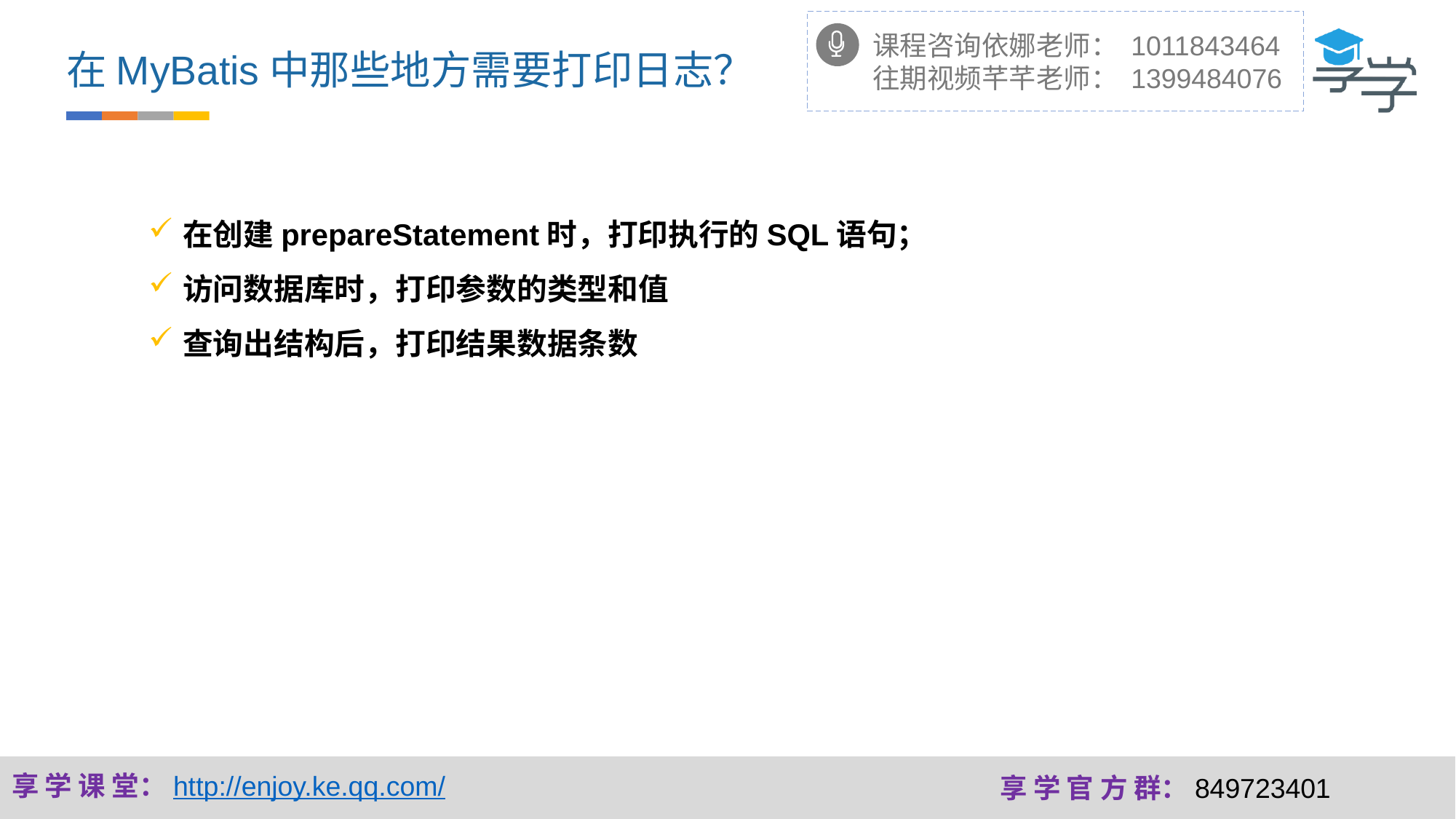

课程咨询依娜老师： 1011843464
往期视频芊芊老师： 1399484076

在MyBatis中那些地方需要打印日志？

在创建prepareStatement时，打印执行的SQL语句；
访问数据库时，打印参数的类型和值
查询出结构后，打印结果数据条数